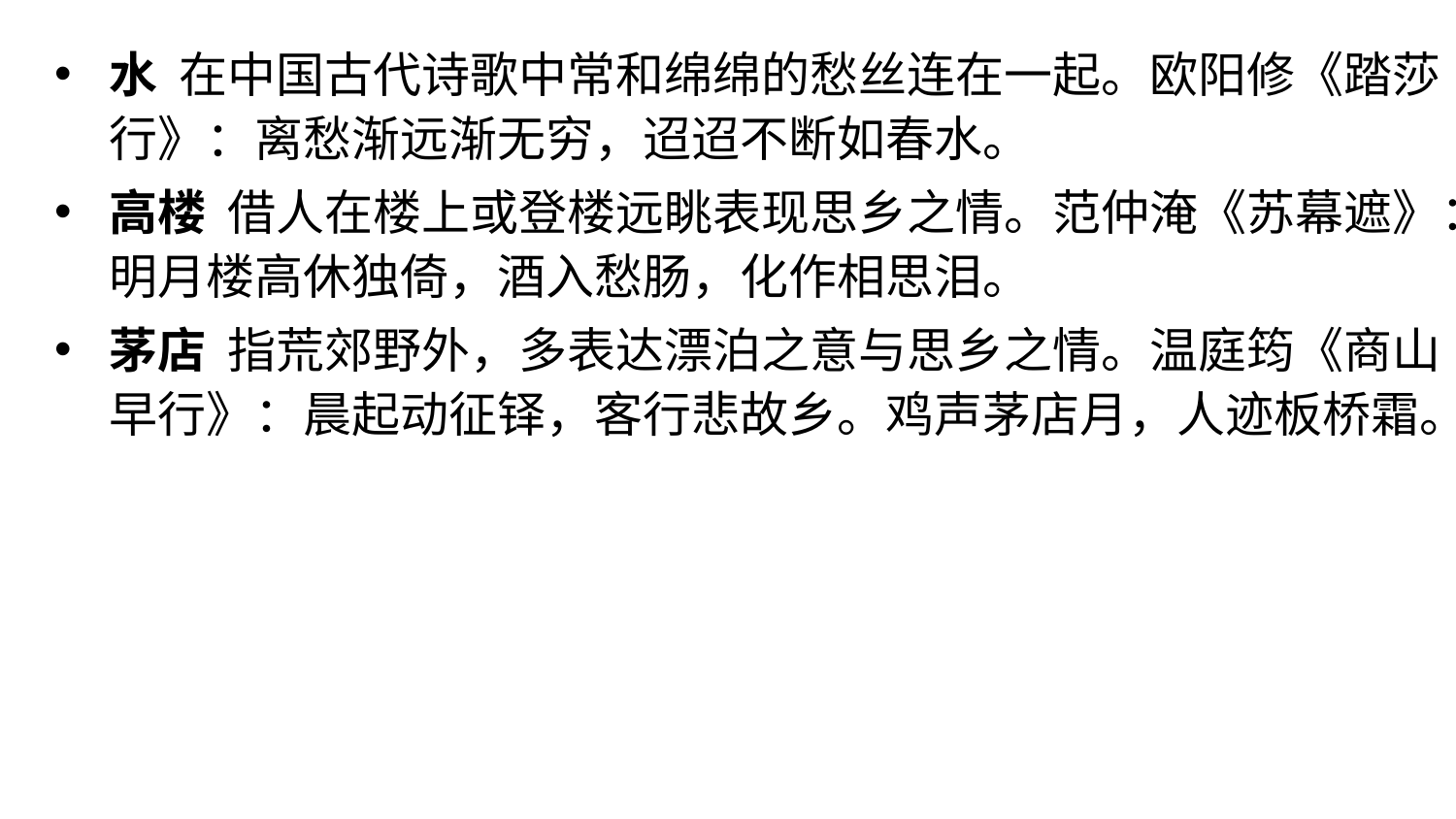

水  在中国古代诗歌中常和绵绵的愁丝连在一起。欧阳修《踏莎行》：离愁渐远渐无穷，迢迢不断如春水。
高楼  借人在楼上或登楼远眺表现思乡之情。范仲淹《苏幕遮》：明月楼高休独倚，酒入愁肠，化作相思泪。
茅店  指荒郊野外，多表达漂泊之意与思乡之情。温庭筠《商山早行》：晨起动征铎，客行悲故乡。鸡声茅店月，人迹板桥霜。
#